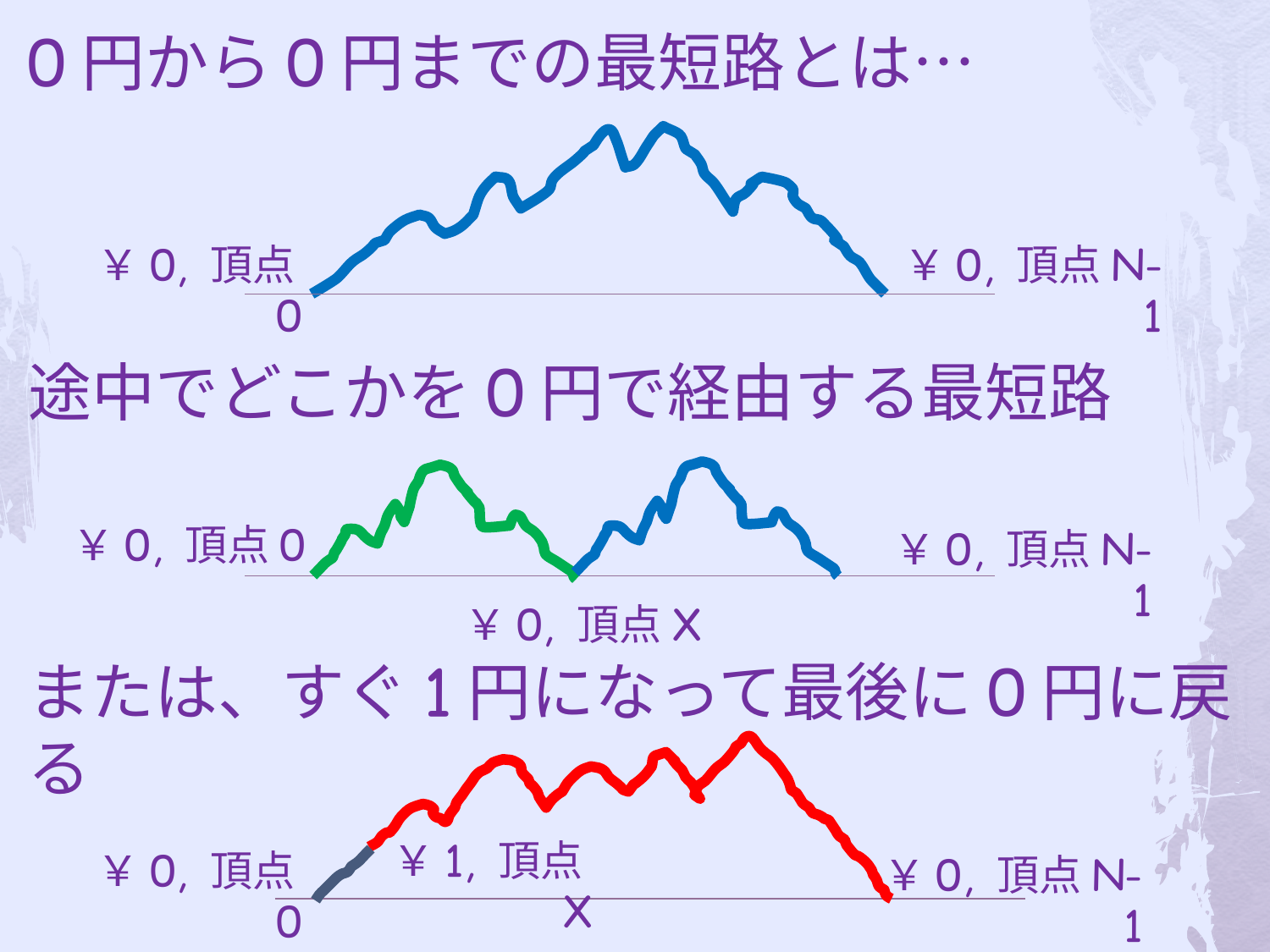

0円から0円までの最短路とは…

￥0, 頂点0
￥0, 頂点N-1
途中でどこかを0円で経由する最短路

￥0, 頂点0
￥0, 頂点N-1
￥0, 頂点X
または、すぐ1円になって最後に0円に戻る

￥1, 頂点X
￥0, 頂点0
￥0, 頂点N-1